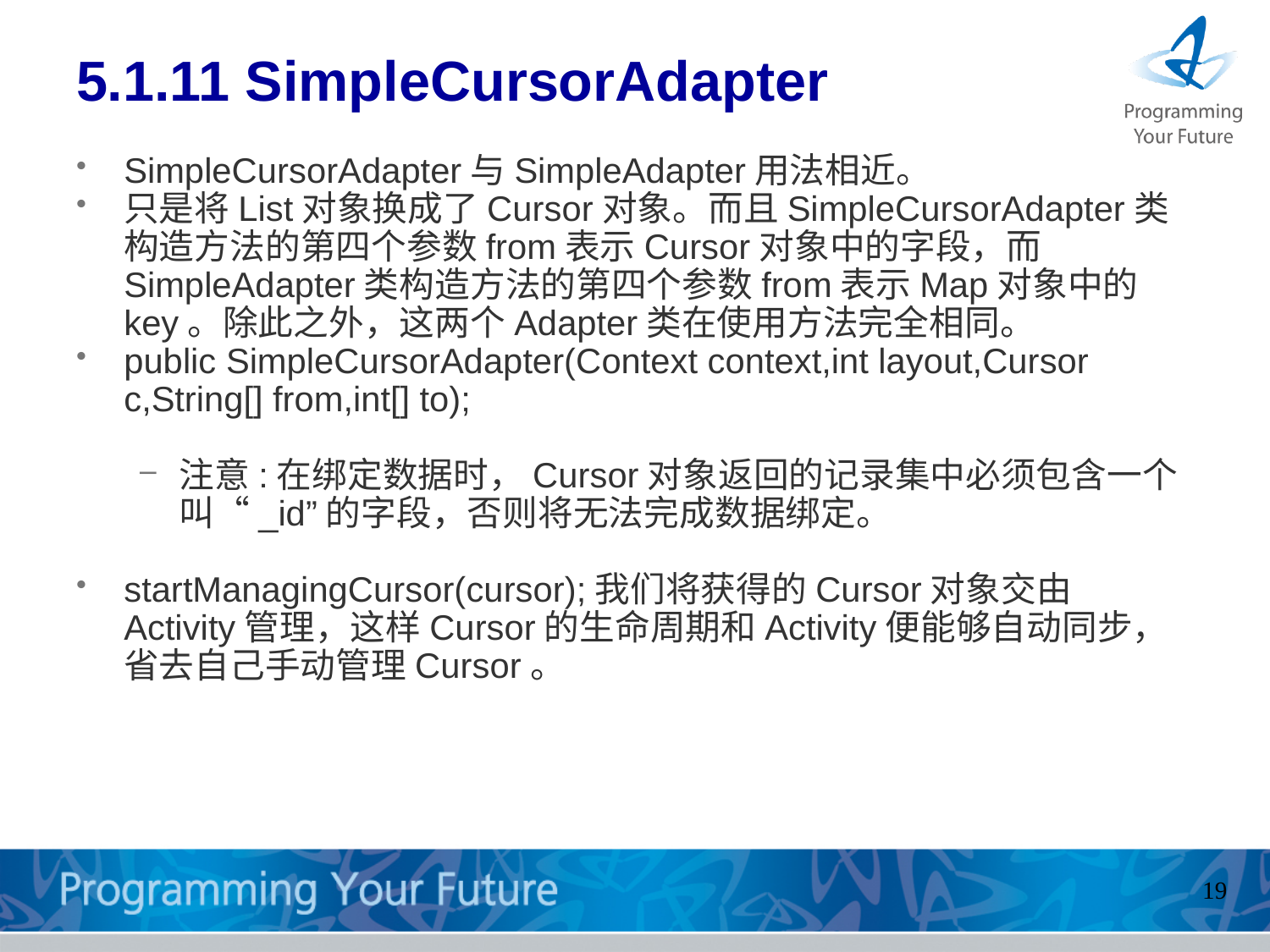

# 5.1.11 SimpleCursorAdapter
SimpleCursorAdapter与SimpleAdapter用法相近。
只是将List对象换成了Cursor对象。而且SimpleCursorAdapter类构造方法的第四个参数from表示Cursor对象中的字段，而SimpleAdapter类构造方法的第四个参数from表示Map对象中的key。除此之外，这两个Adapter类在使用方法完全相同。
public SimpleCursorAdapter(Context context,int layout,Cursor c,String[] from,int[] to);
注意:在绑定数据时，Cursor对象返回的记录集中必须包含一个叫“_id”的字段，否则将无法完成数据绑定。

startManagingCursor(cursor);我们将获得的Cursor对象交由Activity管理，这样Cursor的生命周期和Activity便能够自动同步，省去自己手动管理Cursor。